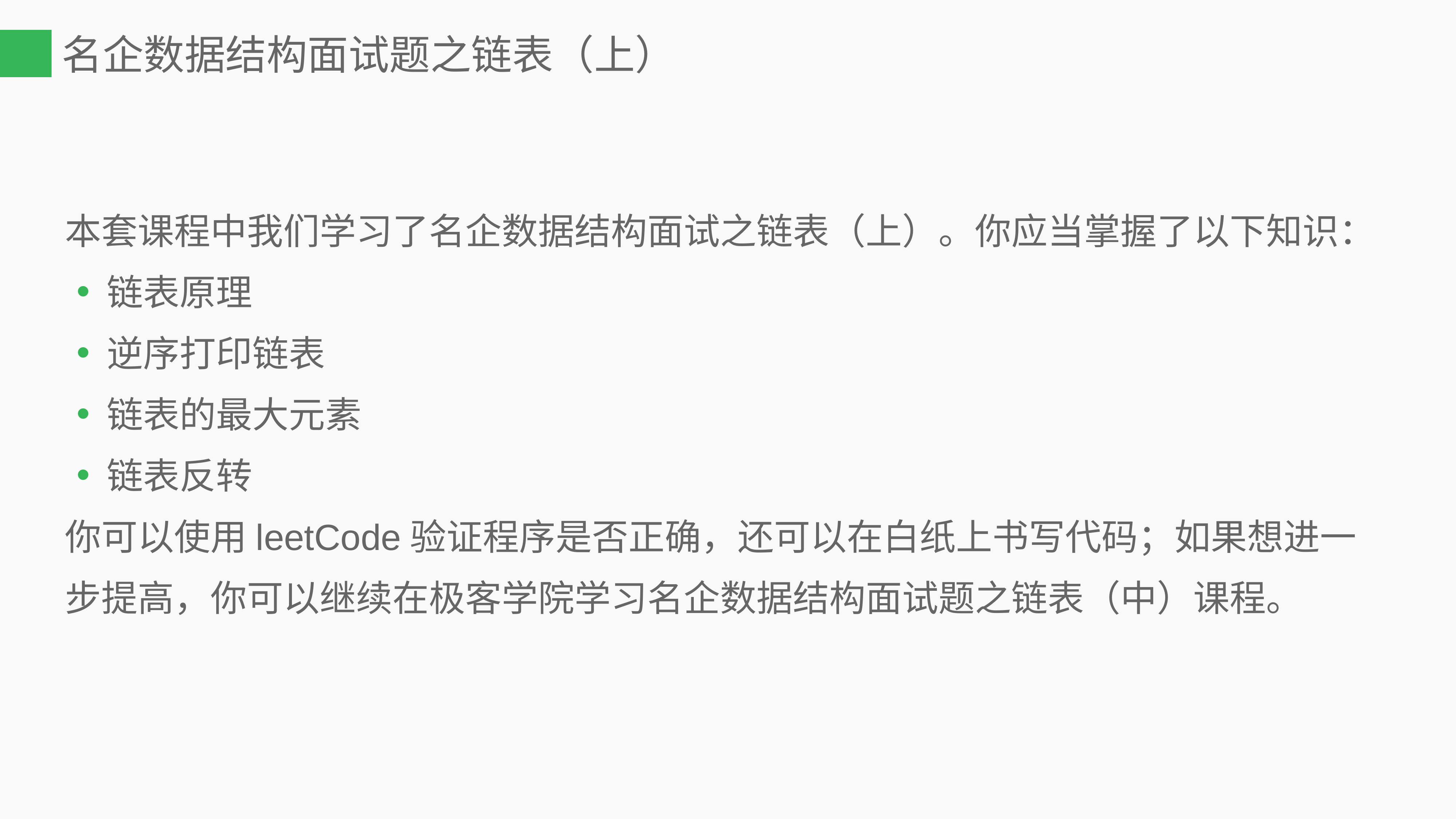

# 名企数据结构面试题之链表（上）
本套课程中我们学习了名企数据结构面试之链表（上）。你应当掌握了以下知识：
链表原理
逆序打印链表
链表的最大元素
链表反转
你可以使用leetCode验证程序是否正确，还可以在白纸上书写代码；如果想进一步提高，你可以继续在极客学院学习名企数据结构面试题之链表（中）课程。